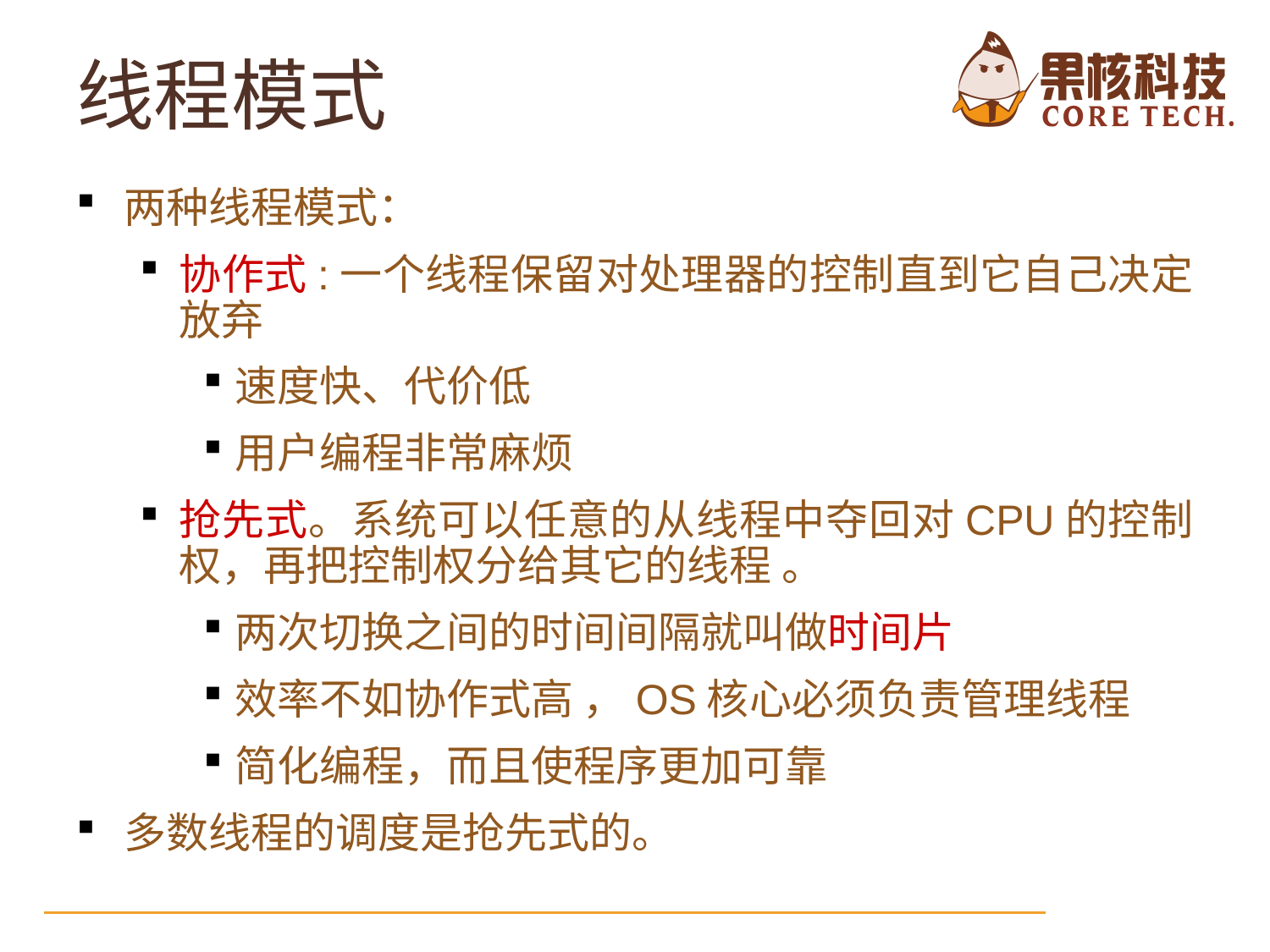

# 线程模式
两种线程模式：
协作式:一个线程保留对处理器的控制直到它自己决定放弃
速度快、代价低
用户编程非常麻烦
抢先式。系统可以任意的从线程中夺回对CPU的控制权，再把控制权分给其它的线程 。
两次切换之间的时间间隔就叫做时间片
效率不如协作式高 ，OS核心必须负责管理线程
简化编程，而且使程序更加可靠
多数线程的调度是抢先式的。